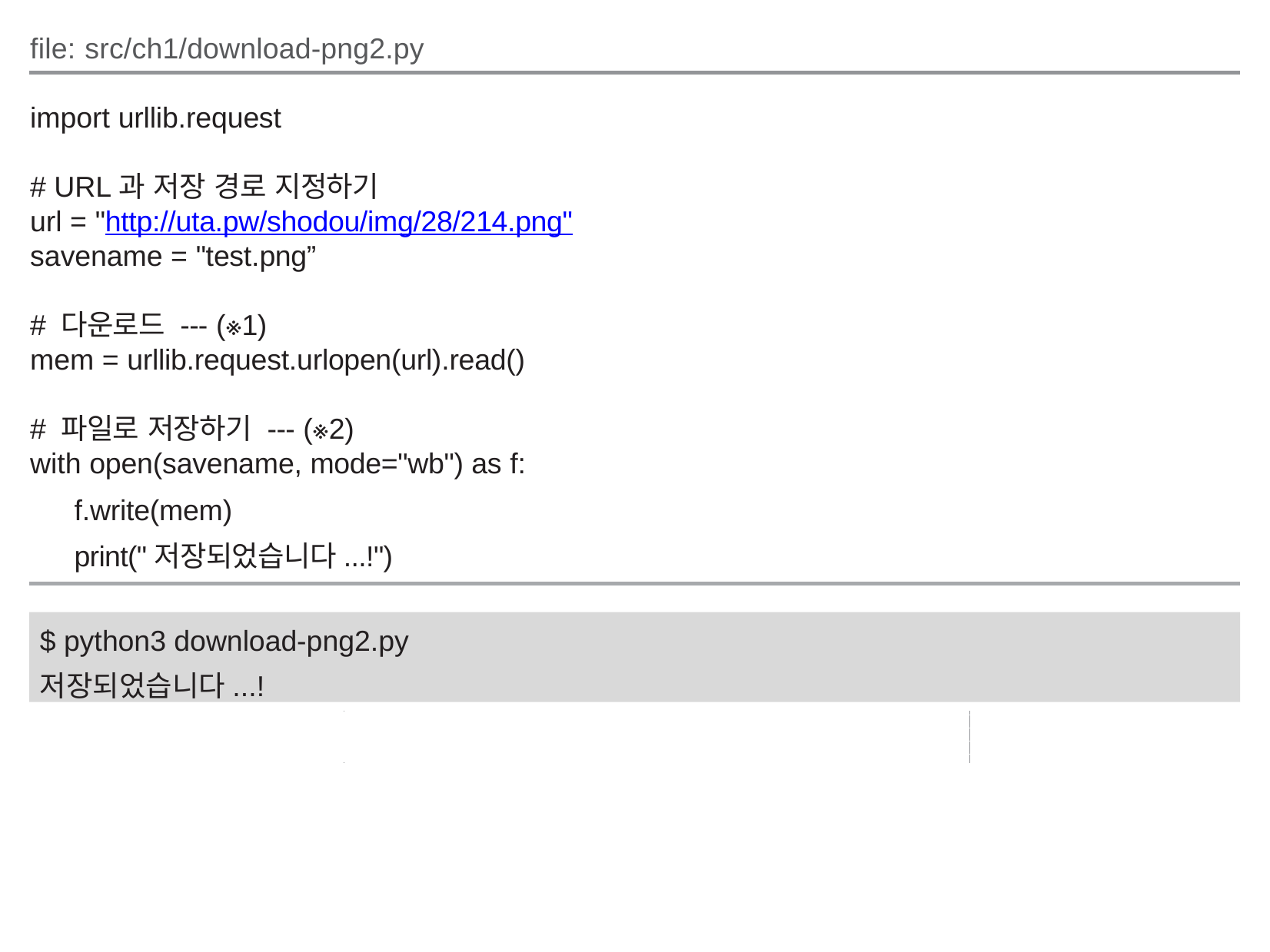

file: src/ch1/download-png2.py

import urllib.request

# URL과 저장 경로 지정하기
url = "http://uta.pw/shodou/img/28/214.png"
savename = "test.png”

# 다운로드 --- (※1)
mem = urllib.request.urlopen(url).read()

# 파일로 저장하기 --- (※2)
with open(savename, mode="wb") as f:
f.write(mem)
print("저장되었습니다...!")

$ python3 download-png2.py
저장되었습니다...!